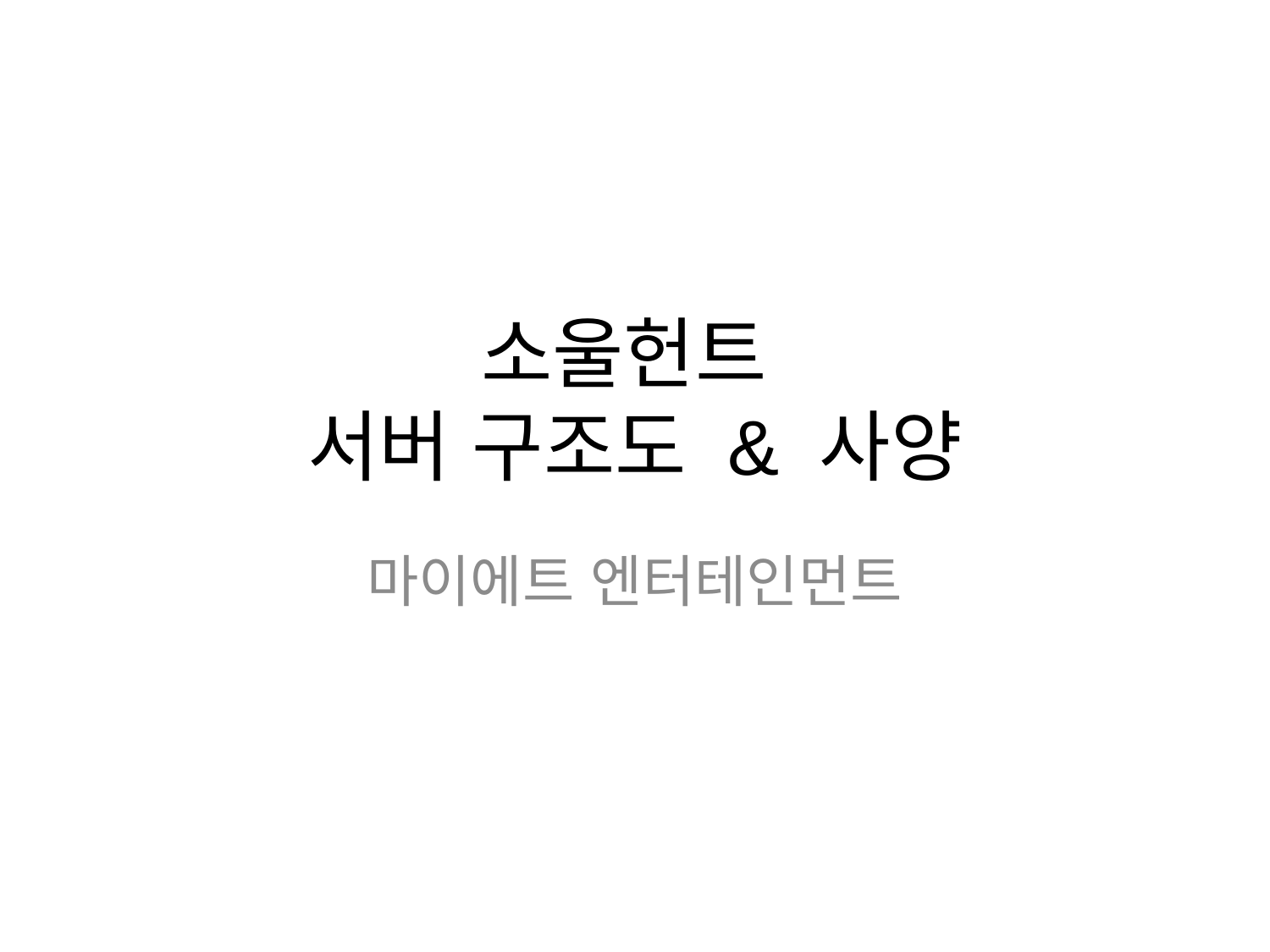

# 소울헌트 서버 구조도 & 사양
마이에트 엔터테인먼트